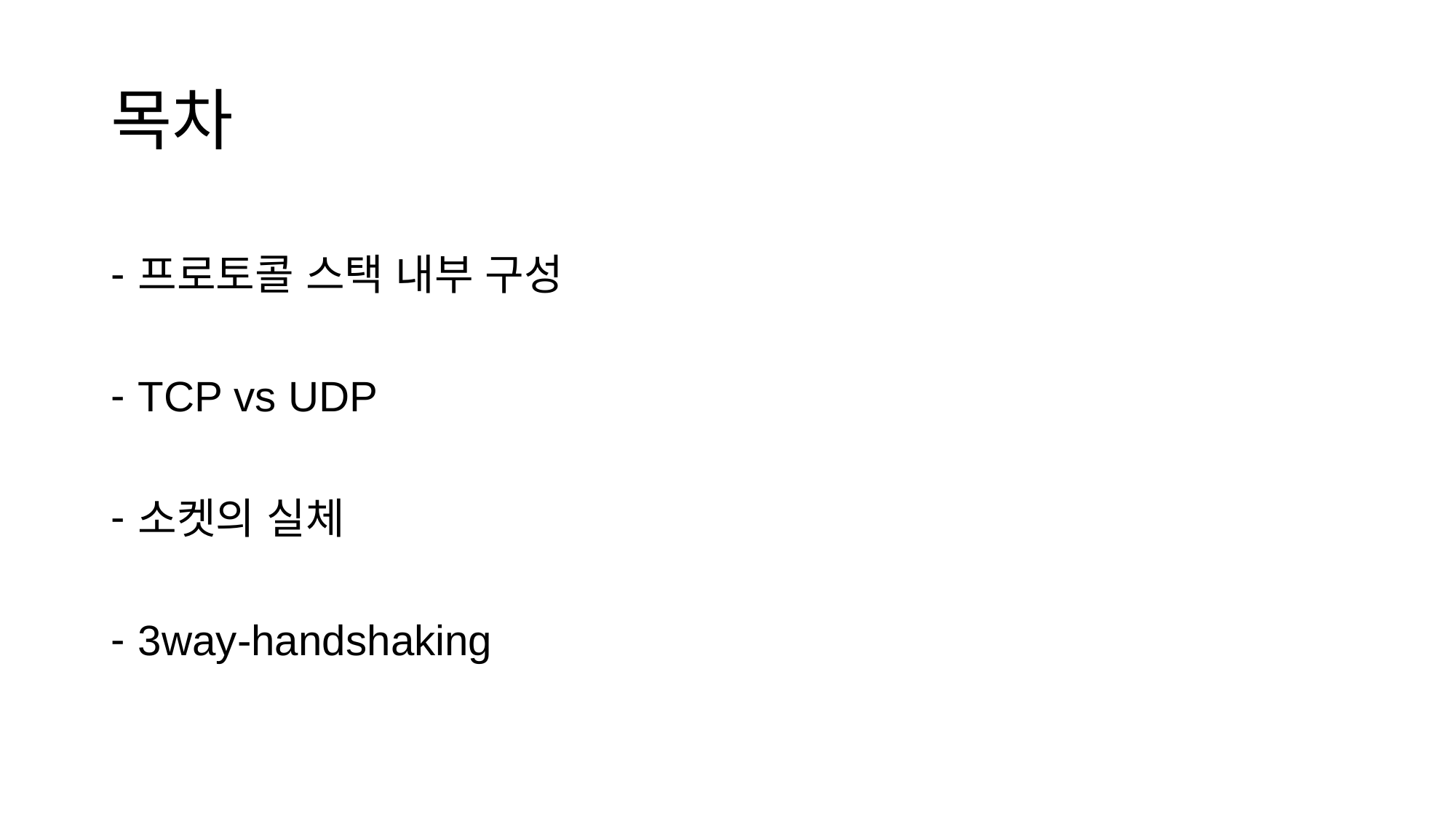

# 목차

프로토콜 스택 내부 구성

TCP vs UDP

소켓의 실체

3way-handshaking